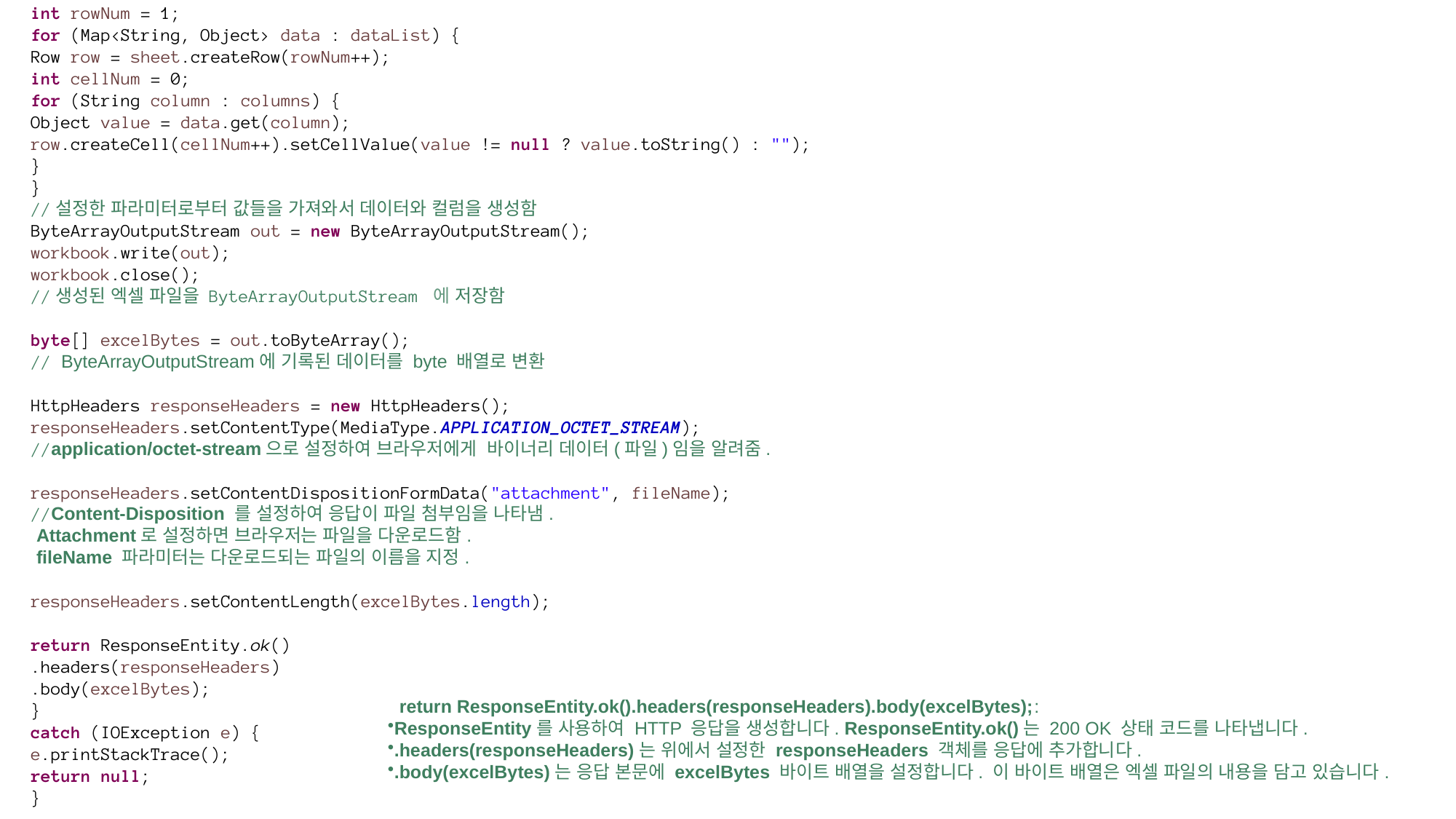

int rowNum = 1;
for (Map<String, Object> data : dataList) {
Row row = sheet.createRow(rowNum++);
int cellNum = 0;
for (String column : columns) {
Object value = data.get(column);
row.createCell(cellNum++).setCellValue(value != null ? value.toString() : "");
}
}
//설정한 파라미터로부터 값들을 가져와서 데이터와 컬럼을 생성함
ByteArrayOutputStream out = new ByteArrayOutputStream();
workbook.write(out);
workbook.close();
//생성된 엑셀 파일을 ByteArrayOutputStream 에 저장함
byte[] excelBytes = out.toByteArray();
// ByteArrayOutputStream에 기록된 데이터를 byte 배열로 변환
HttpHeaders responseHeaders = new HttpHeaders();
responseHeaders.setContentType(MediaType.APPLICATION_OCTET_STREAM);
//application/octet-stream으로 설정하여 브라우저에게  바이너리 데이터(파일)임을 알려줌.

responseHeaders.setContentDispositionFormData("attachment", fileName);
//Content-Disposition 를 설정하여 응답이 파일 첨부임을 나타냄.
 Attachment로 설정하면 브라우저는 파일을 다운로드함.
 fileName 파라미터는 다운로드되는 파일의 이름을 지정.

responseHeaders.setContentLength(excelBytes.length);

return ResponseEntity.ok()
.headers(responseHeaders)
.body(excelBytes);
}
catch (IOException e) {
e.printStackTrace();
return null;
}

             return ResponseEntity.ok().headers(responseHeaders).body(excelBytes);:
ResponseEntity를 사용하여 HTTP 응답을 생성합니다. ResponseEntity.ok()는 200 OK 상태 코드를 나타냅니다.
.headers(responseHeaders)는 위에서 설정한 responseHeaders 객체를 응답에 추가합니다.
.body(excelBytes)는 응답 본문에 excelBytes 바이트 배열을 설정합니다. 이 바이트 배열은 엑셀 파일의 내용을 담고 있습니다.